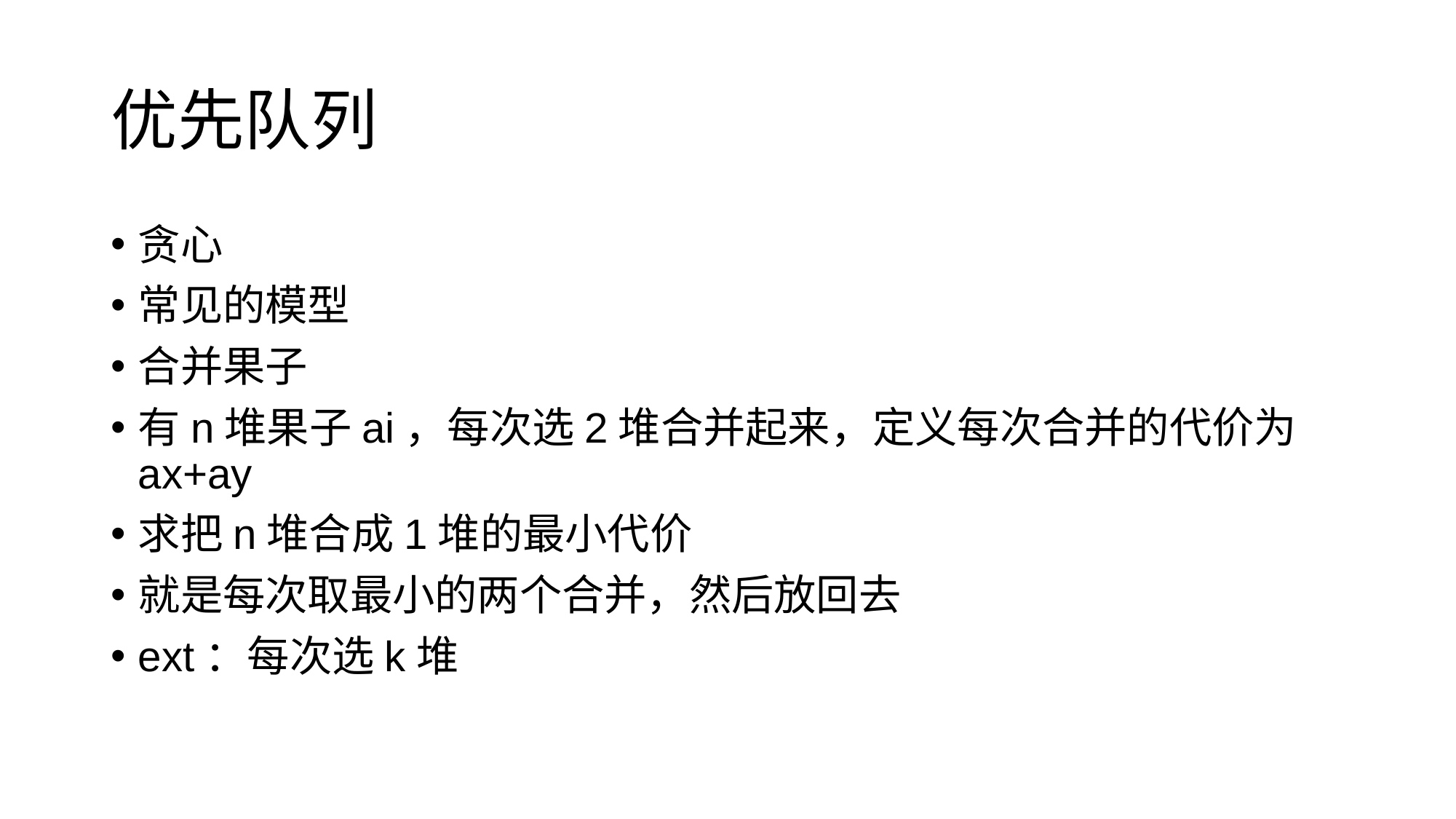

# 优先队列
贪心
常见的模型
合并果子
有n堆果子ai，每次选2堆合并起来，定义每次合并的代价为ax+ay
求把n堆合成1堆的最小代价
就是每次取最小的两个合并，然后放回去
ext：每次选k堆